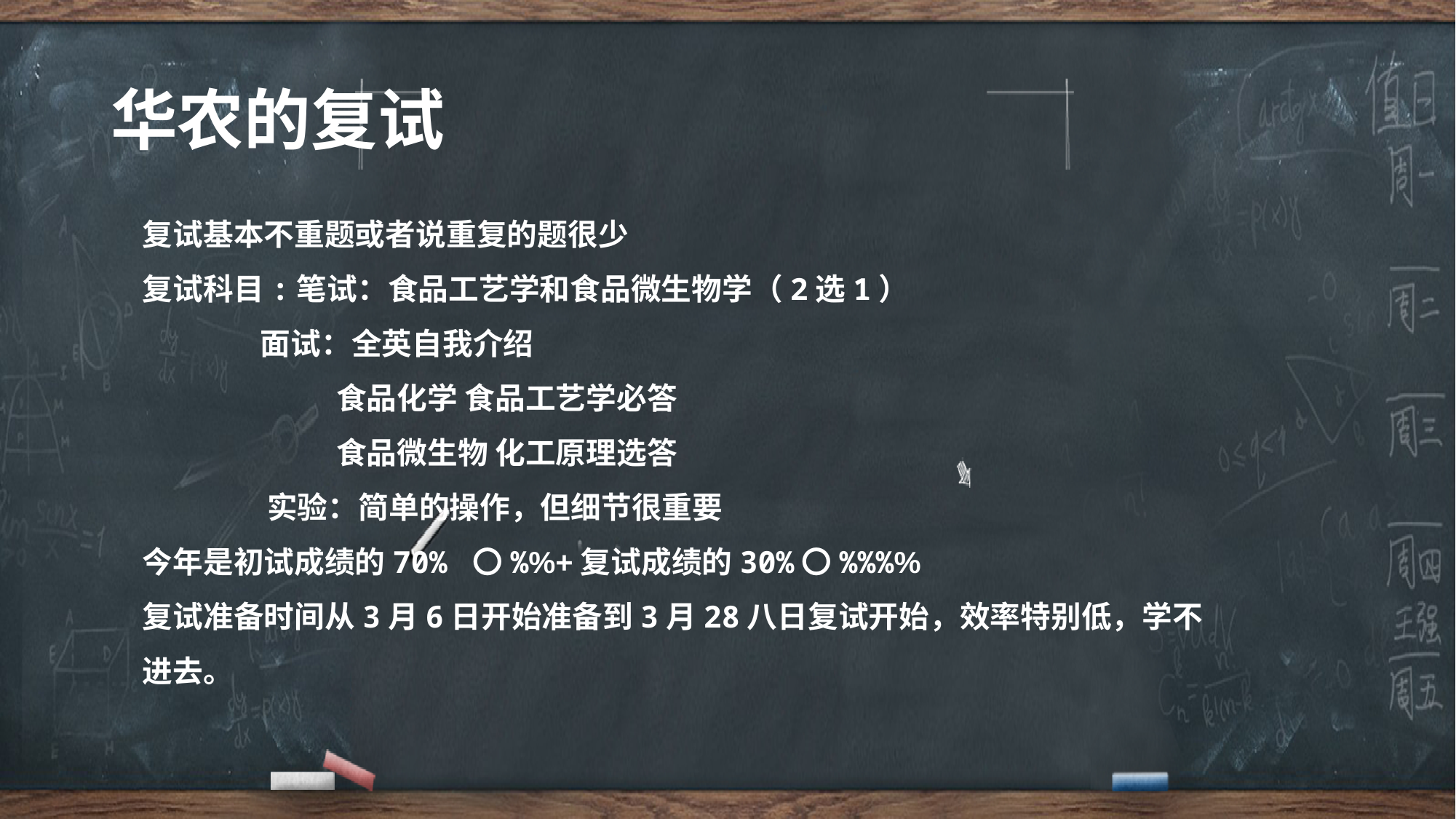

# 华农的复试
复试基本不重题或者说重复的题很少
复试科目:笔试：食品工艺学和食品微生物学（2选1）
                面试：全英自我介绍
                           食品化学 食品工艺学必答
                           食品微生物 化工原理选答
                 实验：简单的操作，但细节很重要
今年是初试成绩的70% 〇%%+复试成绩的30%〇%%%%
复试准备时间从3月6日开始准备到3月28八日复试开始，效率特别低，学不进去。